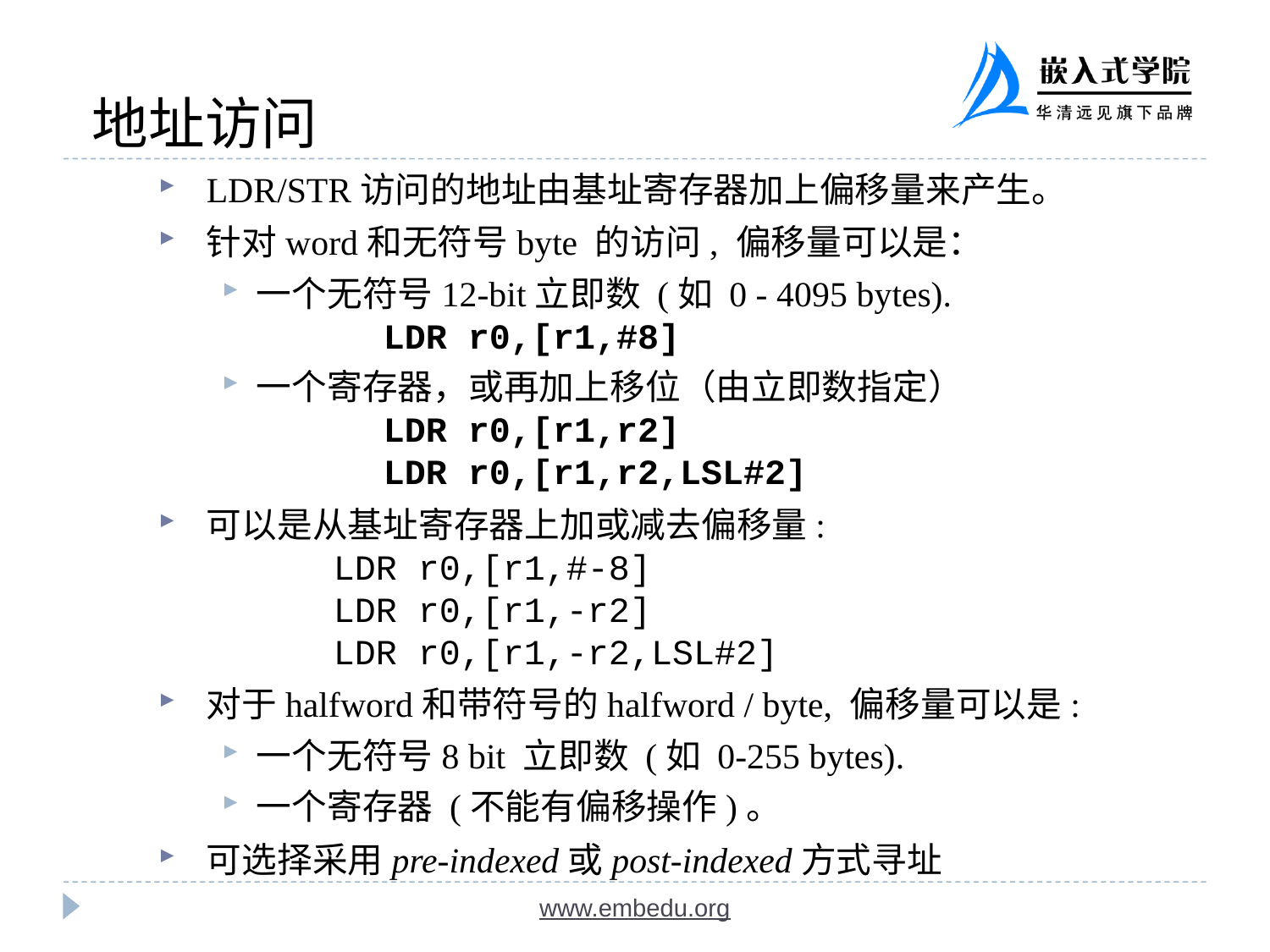

地址访问
LDR/STR访问的地址由基址寄存器加上偏移量来产生。
针对word和无符号byte 的访问, 偏移量可以是：
一个无符号12-bit立即数 (如 0 - 4095 bytes).
	LDR r0,[r1,#8]
一个寄存器，或再加上移位（由立即数指定）
	LDR r0,[r1,r2]
	LDR r0,[r1,r2,LSL#2]
可以是从基址寄存器上加或减去偏移量:
	LDR r0,[r1,#-8]
	LDR r0,[r1,-r2]
	LDR r0,[r1,-r2,LSL#2]
对于halfword和带符号的halfword / byte, 偏移量可以是:
一个无符号8 bit 立即数 (如 0-255 bytes).
一个寄存器 (不能有偏移操作)。
可选择采用pre-indexed或post-indexed方式寻址

www.embedu.org